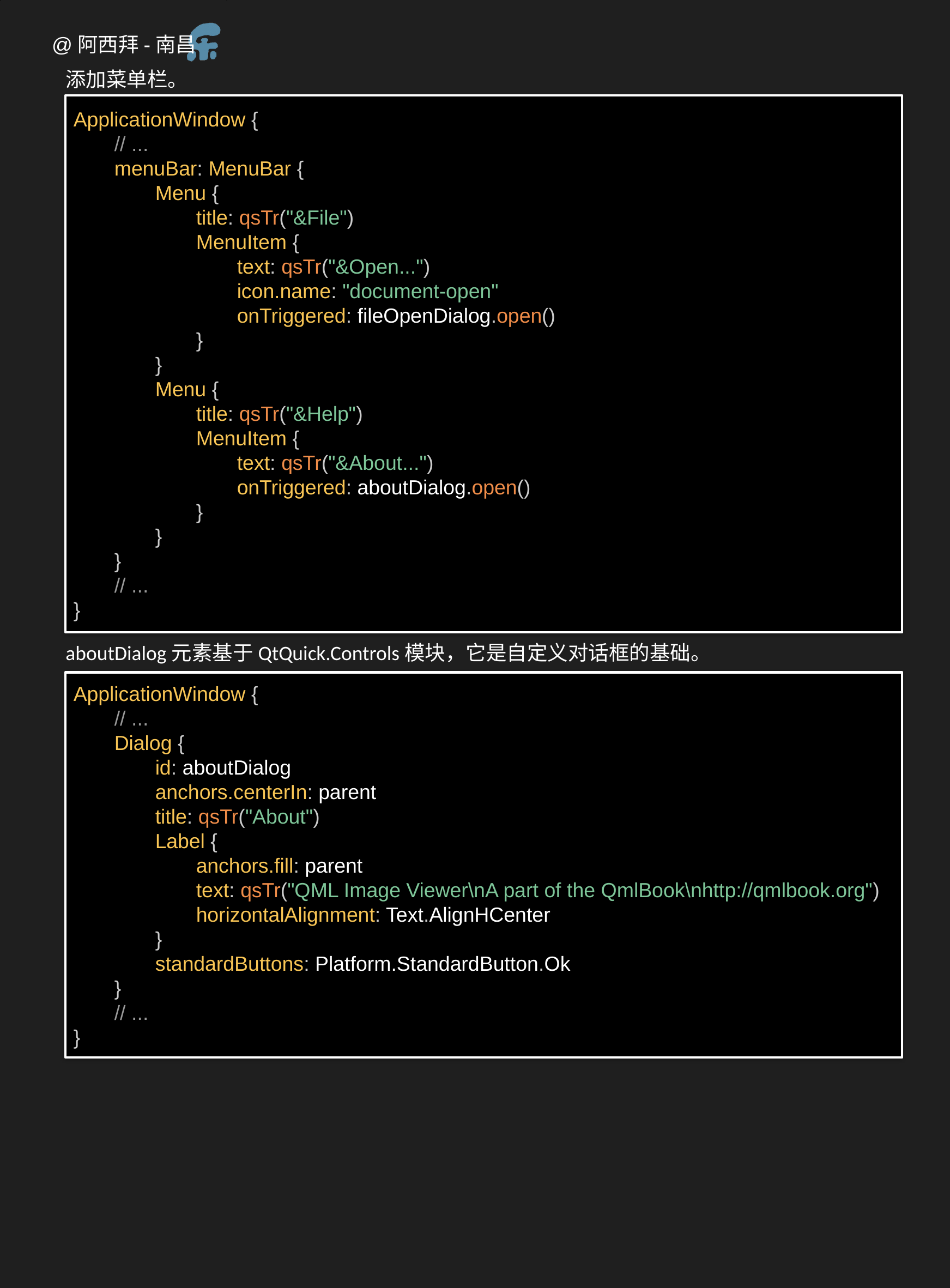

添加菜单栏。
ApplicationWindow {
// ...
menuBar: MenuBar {
Menu {
title: qsTr("&File")
MenuItem {
text: qsTr("&Open...")
icon.name: "document-open"
onTriggered: fileOpenDialog.open()
}
}
Menu {
title: qsTr("&Help")
MenuItem {
text: qsTr("&About...")
onTriggered: aboutDialog.open()
}
}
}
// ...
}
aboutDialog元素基于QtQuick.Controls模块，它是自定义对话框的基础。
ApplicationWindow {
// ...
Dialog {
id: aboutDialog
anchors.centerIn: parent
title: qsTr("About")
Label {
anchors.fill: parent
text: qsTr("QML Image Viewer\nA part of the QmlBook\nhttp://qmlbook.org") horizontalAlignment: Text.AlignHCenter
}
standardButtons: Platform.StandardButton.Ok
}
// ...
}